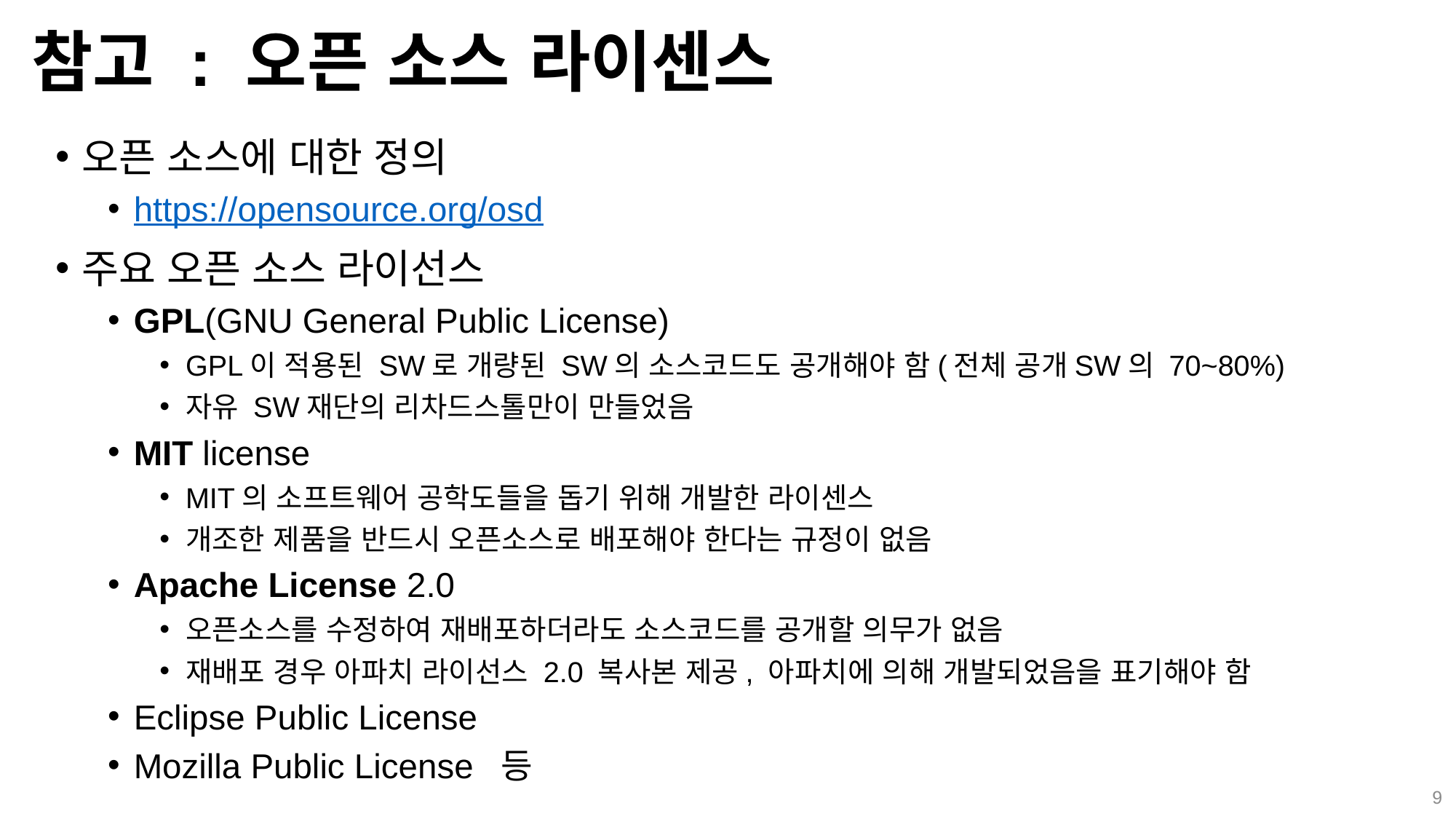

# 참고 : 오픈 소스 라이센스
오픈 소스에 대한 정의
https://opensource.org/osd
주요 오픈 소스 라이선스
GPL(GNU General Public License)
GPL이 적용된 SW로 개량된 SW의 소스코드도 공개해야 함(전체 공개SW의 70~80%)
자유 SW재단의 리차드스톨만이 만들었음
MIT license
MIT의 소프트웨어 공학도들을 돕기 위해 개발한 라이센스
개조한 제품을 반드시 오픈소스로 배포해야 한다는 규정이 없음
Apache License 2.0
오픈소스를 수정하여 재배포하더라도 소스코드를 공개할 의무가 없음
재배포 경우 아파치 라이선스 2.0 복사본 제공, 아파치에 의해 개발되었음을 표기해야 함
Eclipse Public License
Mozilla Public License  등

9